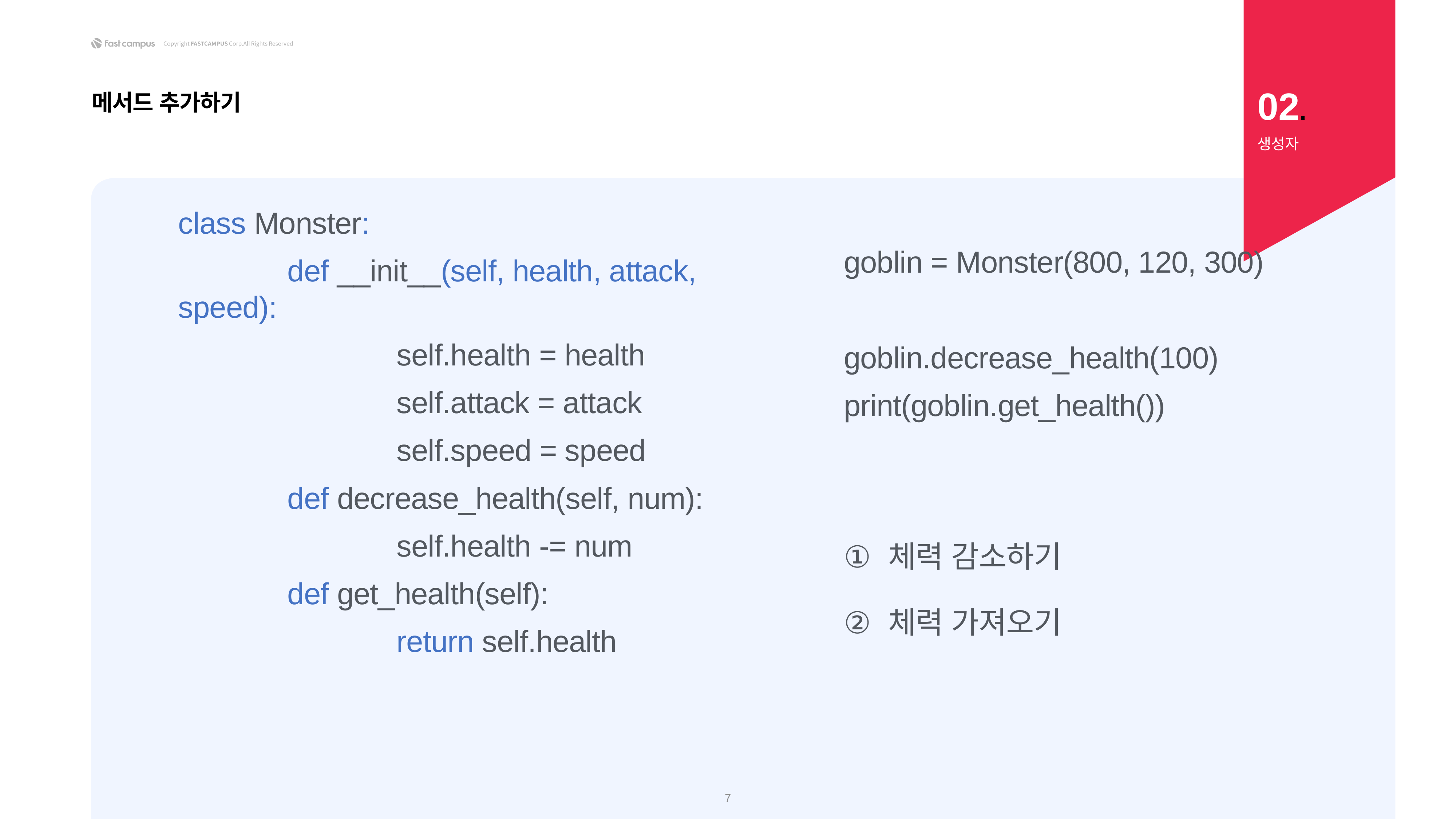

02.
메서드 추가하기
생성자
class Monster:
		def __init__(self, health, attack, speed):
				self.health = health
				self.attack = attack
				self.speed = speed
		def decrease_health(self, num):
				self.health -= num
		def get_health(self):
				return self.health
goblin = Monster(800, 120, 300)

goblin.decrease_health(100)
print(goblin.get_health())

체력 감소하기
체력 가져오기
7